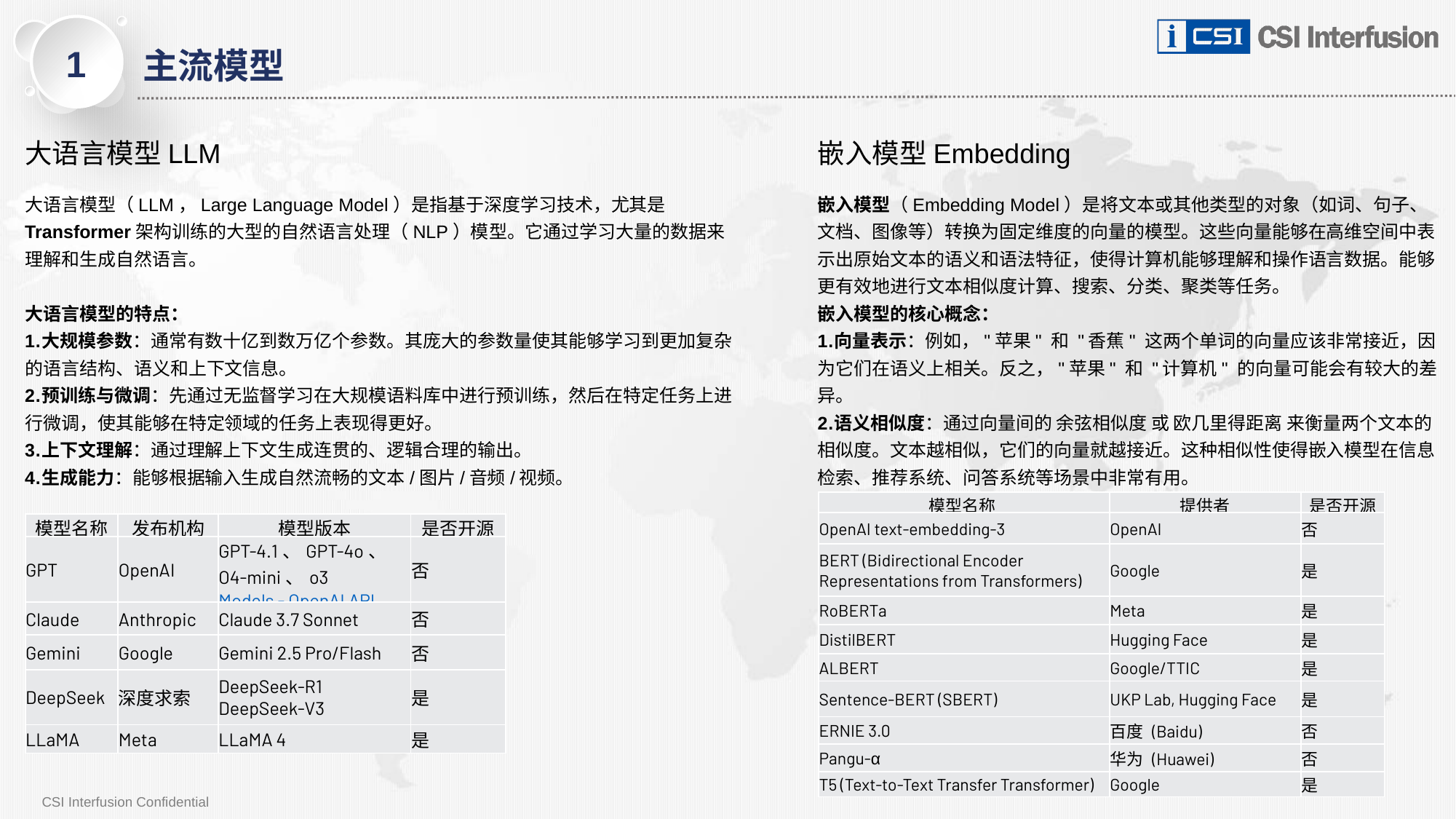

1

主流模型​
大语言模型LLM
嵌入模型Embedding
嵌入模型（Embedding Model）是将文本或其他类型的对象（如词、句子、文档、图像等）转换为固定维度的向量的模型。这些向量能够在高维空间中表示出原始文本的语义和语法特征，使得计算机能够理解和操作语言数据。能够更有效地进行文本相似度计算、搜索、分类、聚类等任务。
嵌入模型的核心概念：
向量表示：例如，"苹果" 和 "香蕉" 这两个单词的向量应该非常接近，因为它们在语义上相关。反之，"苹果" 和 "计算机" 的向量可能会有较大的差异。
语义相似度：通过向量间的 余弦相似度 或 欧几里得距离 来衡量两个文本的相似度。文本越相似，它们的向量就越接近。这种相似性使得嵌入模型在信息检索、推荐系统、问答系统等场景中非常有用。
大语言模型（LLM，Large Language Model）是指基于深度学习技术，尤其是Transformer架构训练的大型的自然语言处理（NLP）模型。它通过学习大量的数据来理解和生成自然语言。

大语言模型的特点：
大规模参数：通常有数十亿到数万亿个参数。其庞大的参数量使其能够学习到更加复杂的语言结构、语义和上下文信息。
预训练与微调：先通过无监督学习在大规模语料库中进行预训练，然后在特定任务上进行微调，使其能够在特定领域的任务上表现得更好。
上下文理解：通过理解上下文生成连贯的、逻辑合理的输出。
生成能力：能够根据输入生成自然流畅的文本/图片/音频/视频。
| 模型名称 | 提供者 | 是否开源 |
| --- | --- | --- |
| OpenAI text-embedding-3 | OpenAI | 否 |
| BERT (Bidirectional Encoder Representations from Transformers) | Google | 是 |
| RoBERTa | Meta | 是 |
| DistilBERT | Hugging Face | 是 |
| ALBERT | Google/TTIC | 是 |
| Sentence-BERT (SBERT) | UKP Lab, Hugging Face | 是 |
| ERNIE 3.0 | 百度 (Baidu) | 否 |
| Pangu-α | 华为 (Huawei) | 否 |
| T5 (Text-to-Text Transfer Transformer) | Google | 是 |
| 模型名称 | 发布机构 | 模型版本 | 是否开源 |
| --- | --- | --- | --- |
| GPT | OpenAI | GPT-4.1、GPT-4o、 O4-mini、o3 Models - OpenAI API | 否 |
| Claude | Anthropic | Claude 3.7 Sonnet | 否 |
| Gemini | Google | Gemini 2.5 Pro/Flash | 否 |
| DeepSeek | 深度求索 | DeepSeek-R1 DeepSeek-V3 | 是 |
| LLaMA | Meta | LLaMA 4 | 是 |